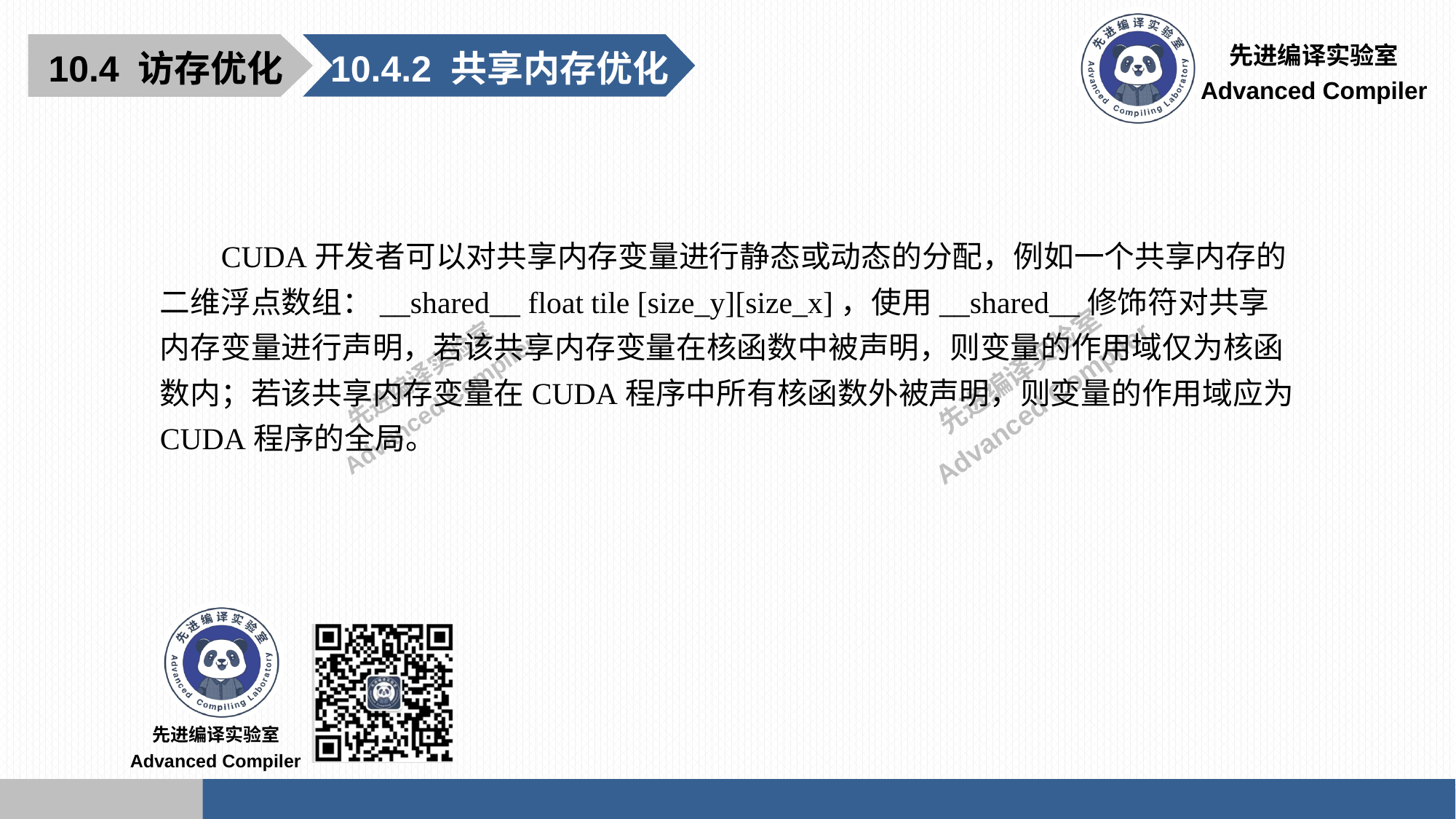

10.4.2 共享内存优化
10.4 访存优化

      CUDA开发者可以对共享内存变量进行静态或动态的分配，例如一个共享内存的二维浮点数组：__shared__ float tile [size_y][size_x]，使用__shared__修饰符对共享内存变量进行声明，若该共享内存变量在核函数中被声明，则变量的作用域仅为核函数内；若该共享内存变量在CUDA程序中所有核函数外被声明，则变量的作用域应为CUDA程序的全局。